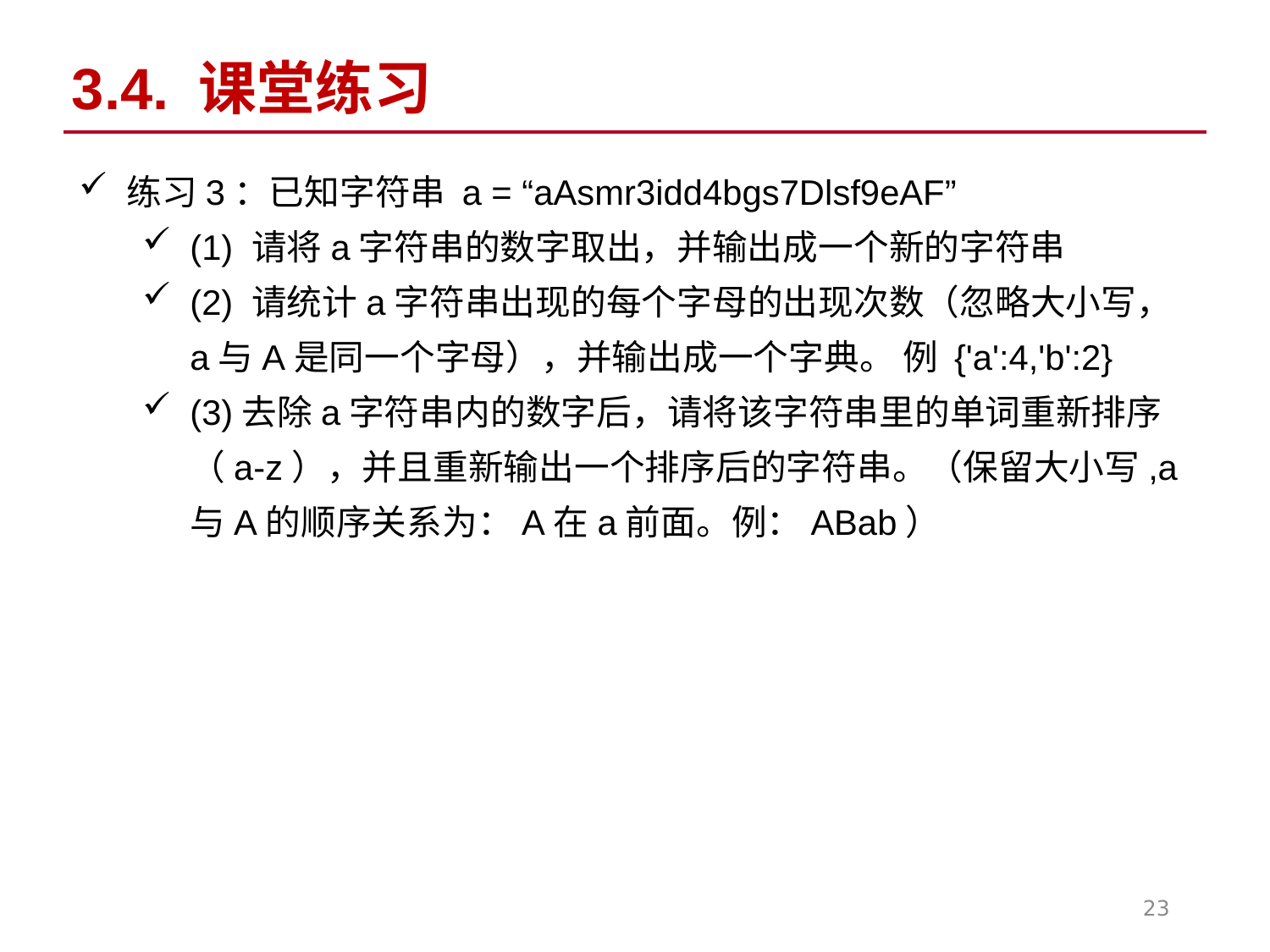

3.4. 课堂练习
练习3：已知字符串 a = “aAsmr3idd4bgs7Dlsf9eAF”
(1) 请将a字符串的数字取出，并输出成一个新的字符串
(2) 请统计a字符串出现的每个字母的出现次数（忽略大小写，a与A是同一个字母），并输出成一个字典。 例 {'a':4,'b':2}
(3)去除a字符串内的数字后，请将该字符串里的单词重新排序（a-z），并且重新输出一个排序后的字符串。（保留大小写,a与A的顺序关系为：A在a前面。例：ABab）
23